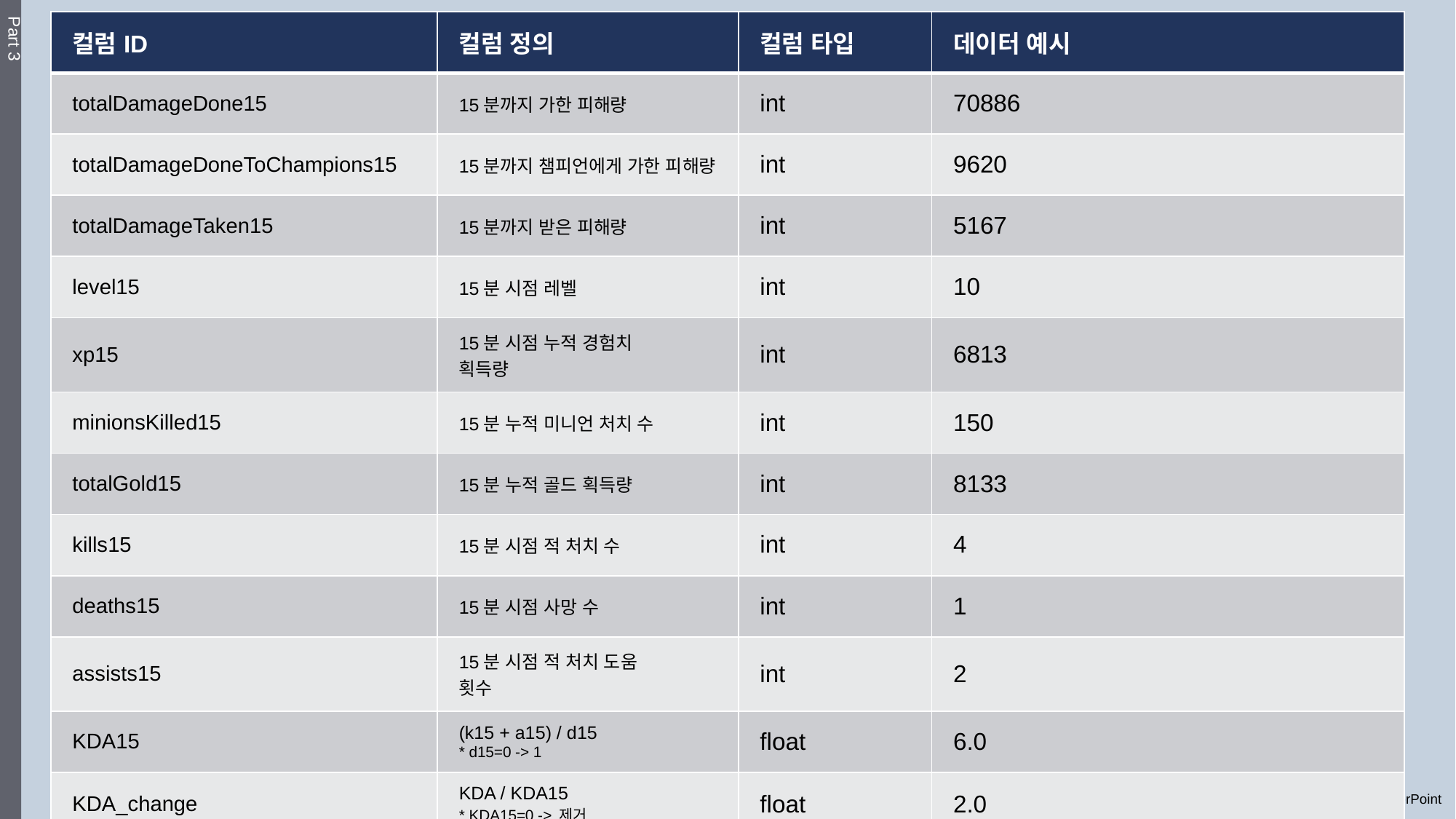

Part 3
| 컬럼ID | 컬럼 정의 | 컬럼 타입 | 데이터 예시 |
| --- | --- | --- | --- |
| totalDamageDone15 | 15분까지 가한 피해량 | int | 70886 |
| totalDamageDoneToChampions15 | 15분까지 챔피언에게 가한 피해량 | int | 9620 |
| totalDamageTaken15 | 15분까지 받은 피해량 | int | 5167 |
| level15 | 15분 시점 레벨 | int | 10 |
| xp15 | 15분 시점 누적 경험치 획득량 | int | 6813 |
| minionsKilled15 | 15분 누적 미니언 처치 수 | int | 150 |
| totalGold15 | 15분 누적 골드 획득량 | int | 8133 |
| kills15 | 15분 시점 적 처치 수 | int | 4 |
| deaths15 | 15분 시점 사망 수 | int | 1 |
| assists15 | 15분 시점 적 처치 도움 횟수 | int | 2 |
| KDA15 | (k15 + a15) / d15 \* d15=0 -> 1 | float | 6.0 |
| KDA\_change | KDA / KDA15 \* KDA15=0 -> 제거 | float | 2.0 |